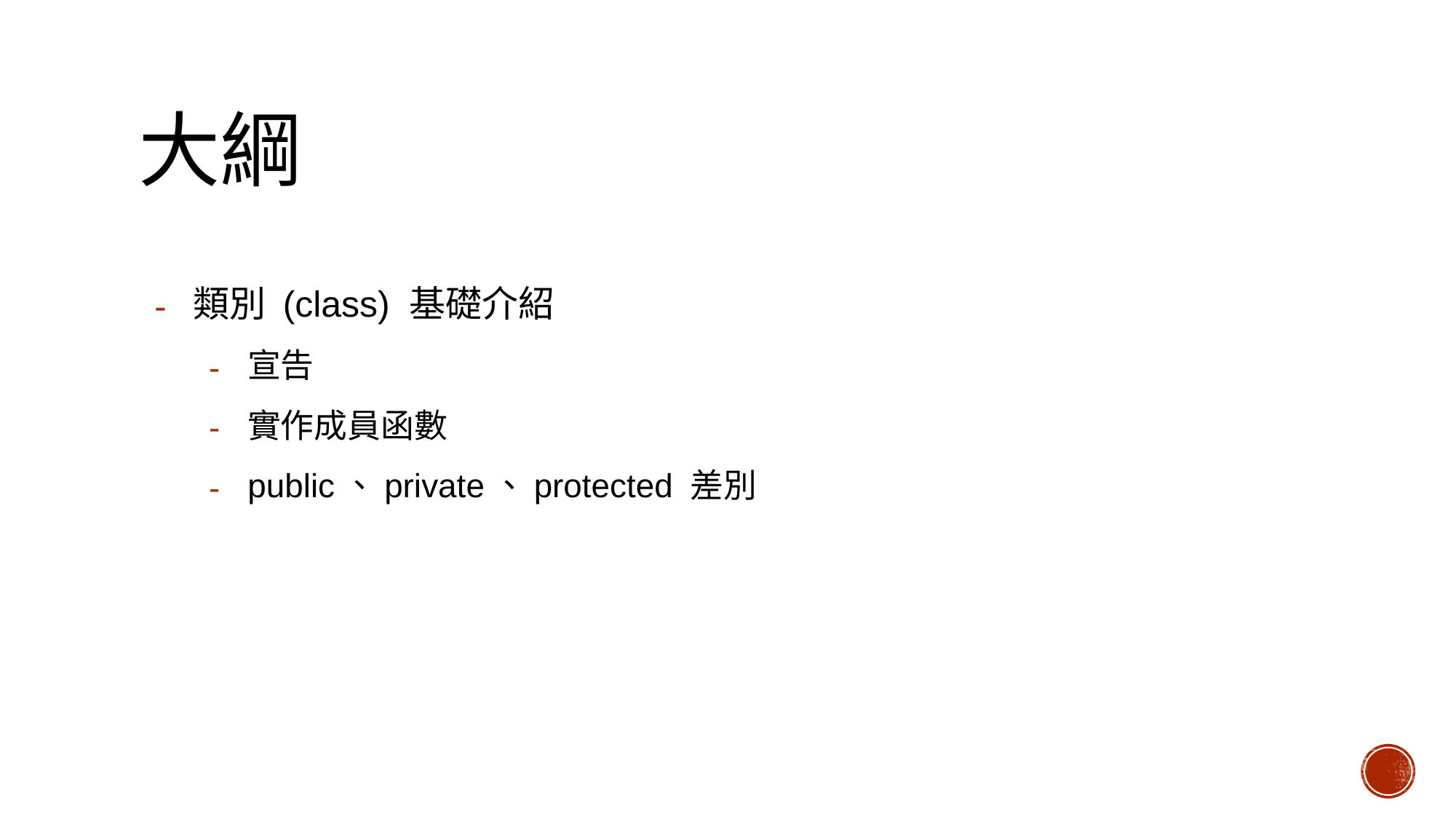

# 大綱
類別 (class) 基礎介紹
宣告
實作成員函數
public、private、protected 差別